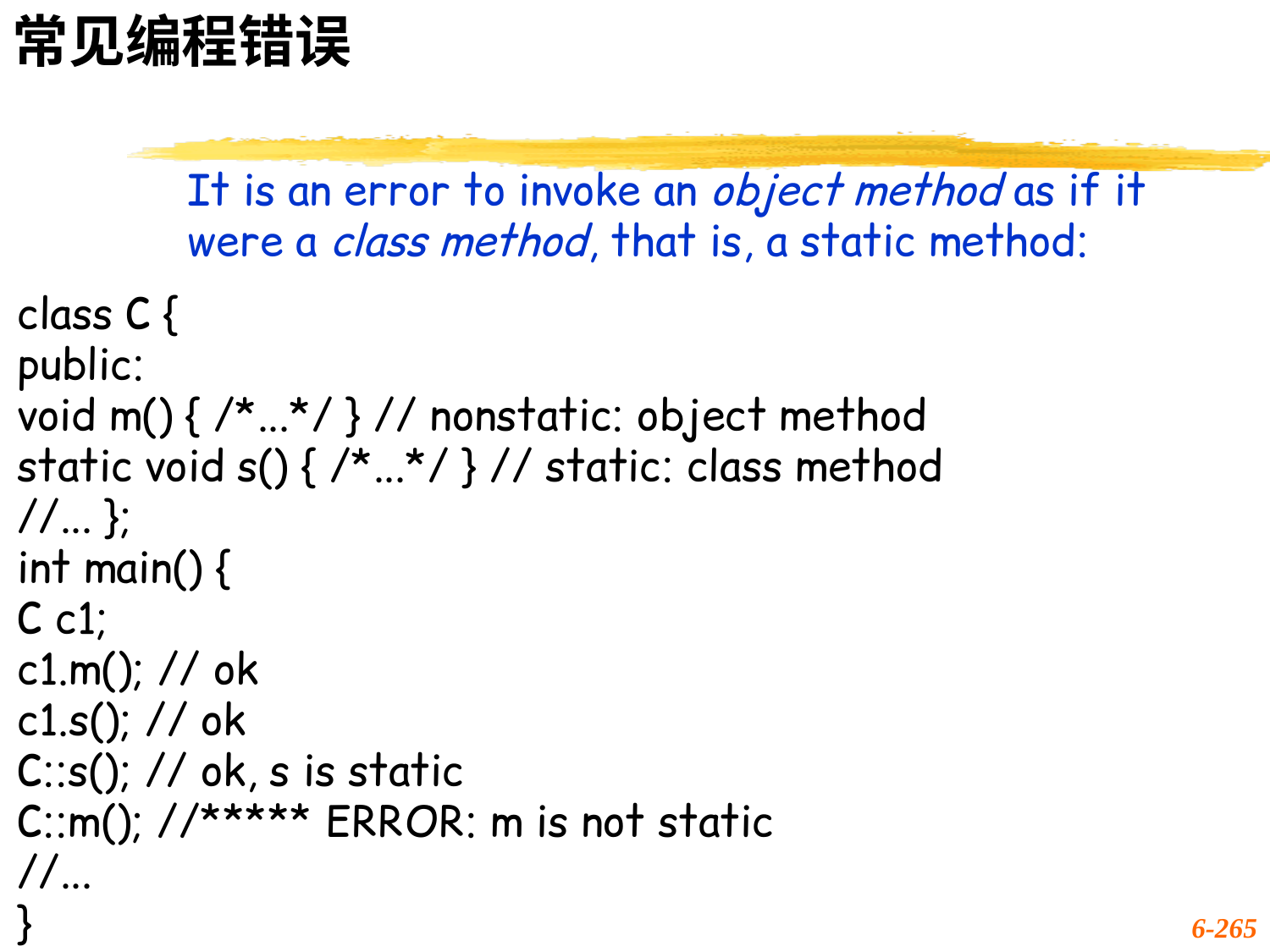

常见编程错误
# It is an error to invoke an object method as if it were a class method, that is, a static method:
class C {
public:
void m() { /*...*/ } // nonstatic: object method
static void s() { /*...*/ } // static: class method
//... };
int main() {
C c1;
c1.m(); // ok
c1.s(); // ok
C::s(); // ok, s is static
C::m(); //***** ERROR: m is not static
//...
}